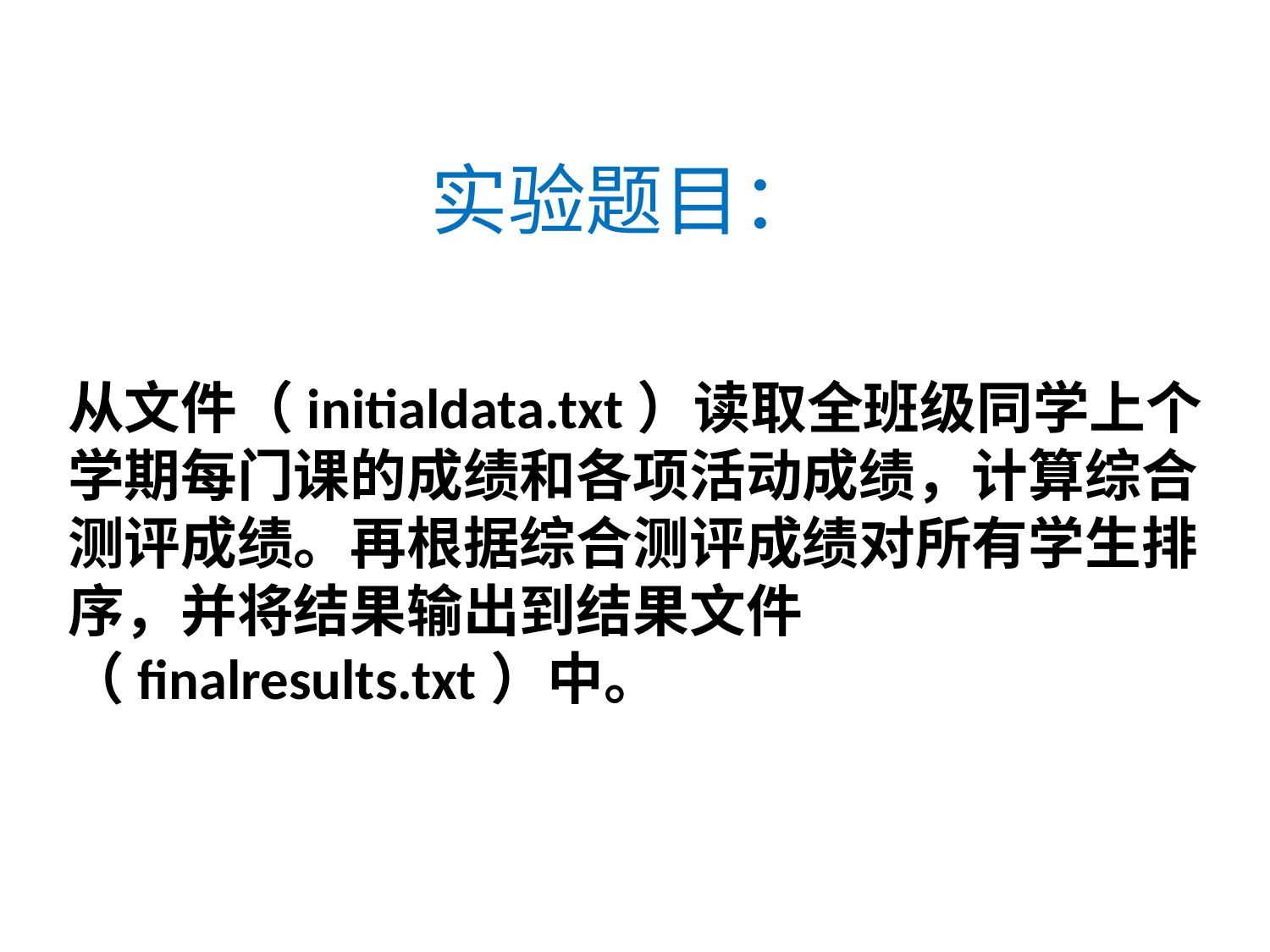

# 实验题目：
从文件（initialdata.txt）读取全班级同学上个学期每门课的成绩和各项活动成绩，计算综合测评成绩。再根据综合测评成绩对所有学生排序，并将结果输出到结果文件（finalresults.txt）中。